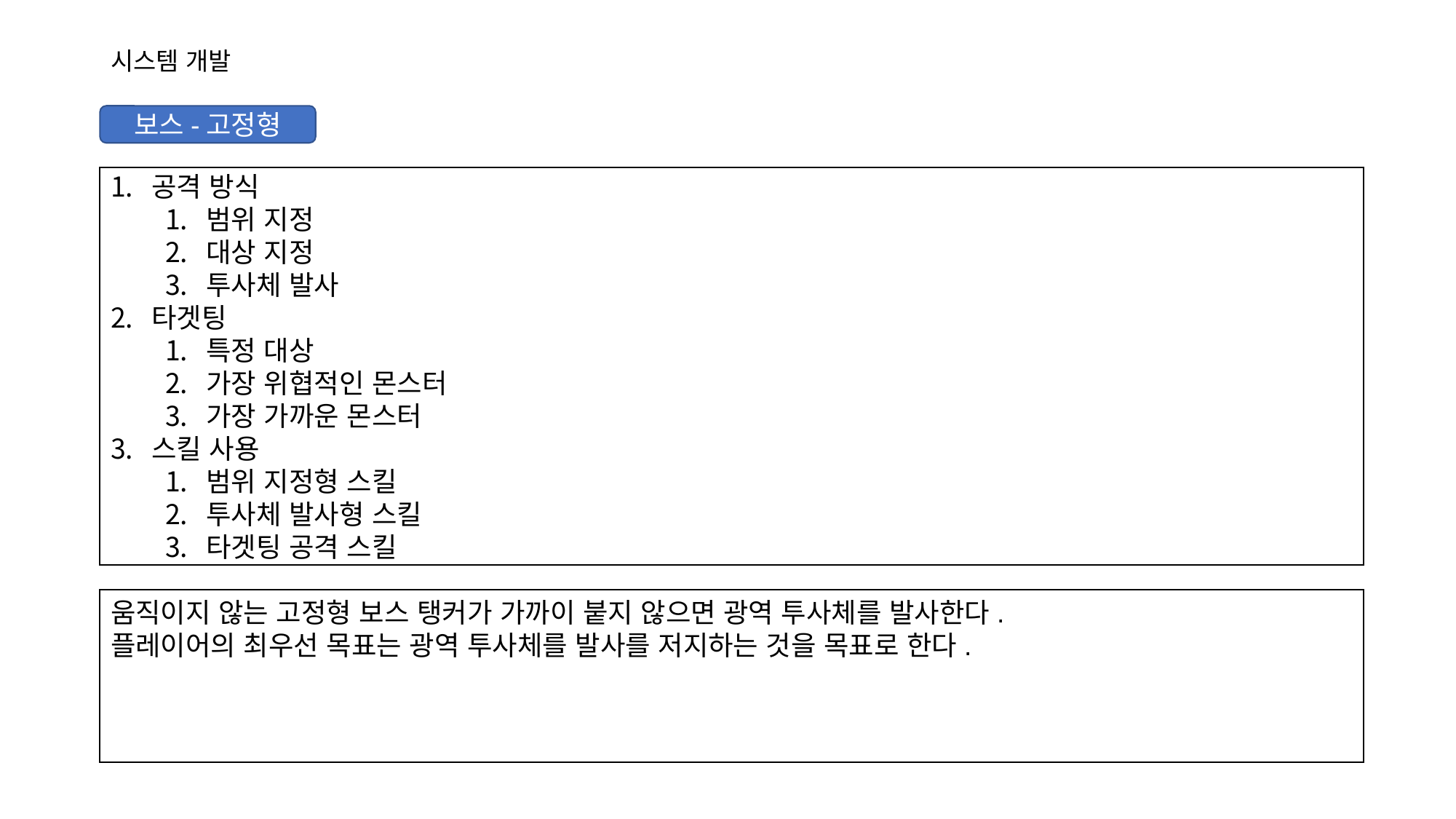

# 시스템 개발
보스-고정형
공격 방식
범위 지정
대상 지정
투사체 발사
타겟팅
특정 대상
가장 위협적인 몬스터
가장 가까운 몬스터
스킬 사용
범위 지정형 스킬
투사체 발사형 스킬
타겟팅 공격 스킬
움직이지 않는 고정형 보스 탱커가 가까이 붙지 않으면 광역 투사체를 발사한다.
플레이어의 최우선 목표는 광역 투사체를 발사를 저지하는 것을 목표로 한다.